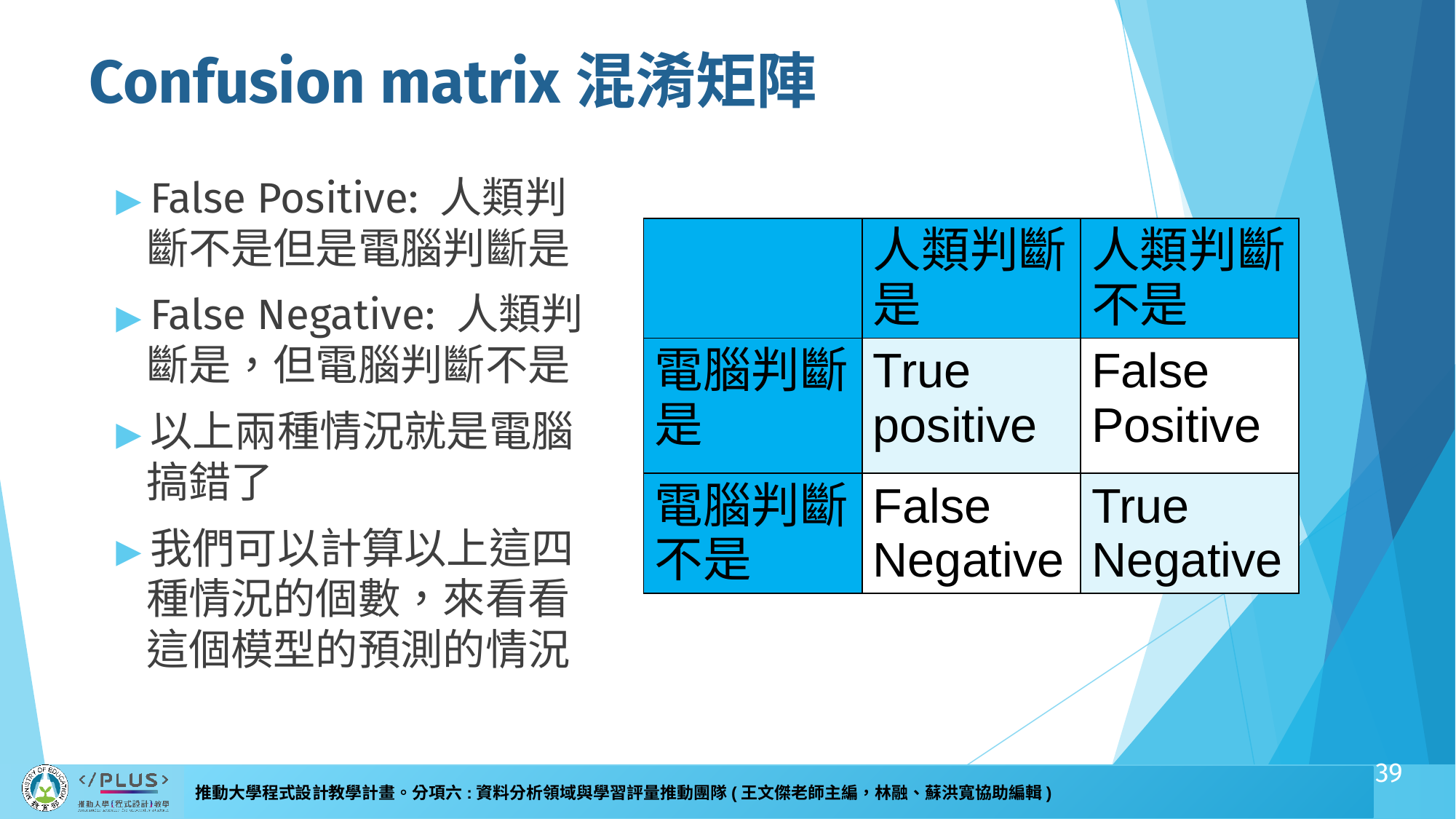

# Confusion matrix混淆矩陣
False Positive: 人類判斷不是但是電腦判斷是
False Negative: 人類判斷是，但電腦判斷不是
以上兩種情況就是電腦搞錯了
我們可以計算以上這四種情況的個數，來看看這個模型的預測的情況

|  | 人類判斷 是 | 人類判斷 不是 |
| --- | --- | --- |
| 電腦判斷 是 | True positive | False Positive |
| 電腦判斷 不是 | False Negative | True Negative |
39